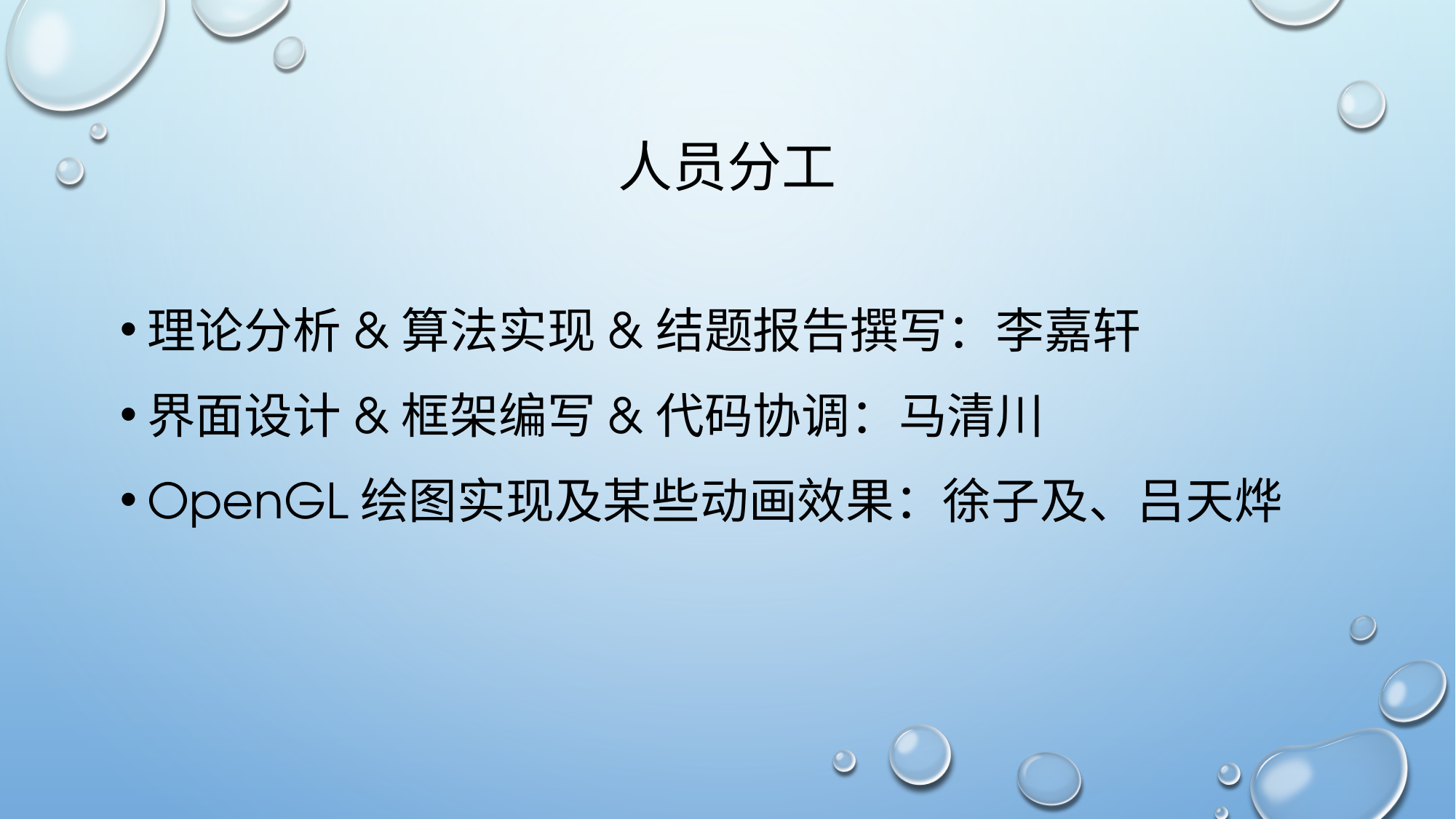

# 人员分工
理论分析&算法实现&结题报告撰写：李嘉轩
界面设计&框架编写&代码协调：马清川
OpenGL绘图实现及某些动画效果：徐子及、吕天烨